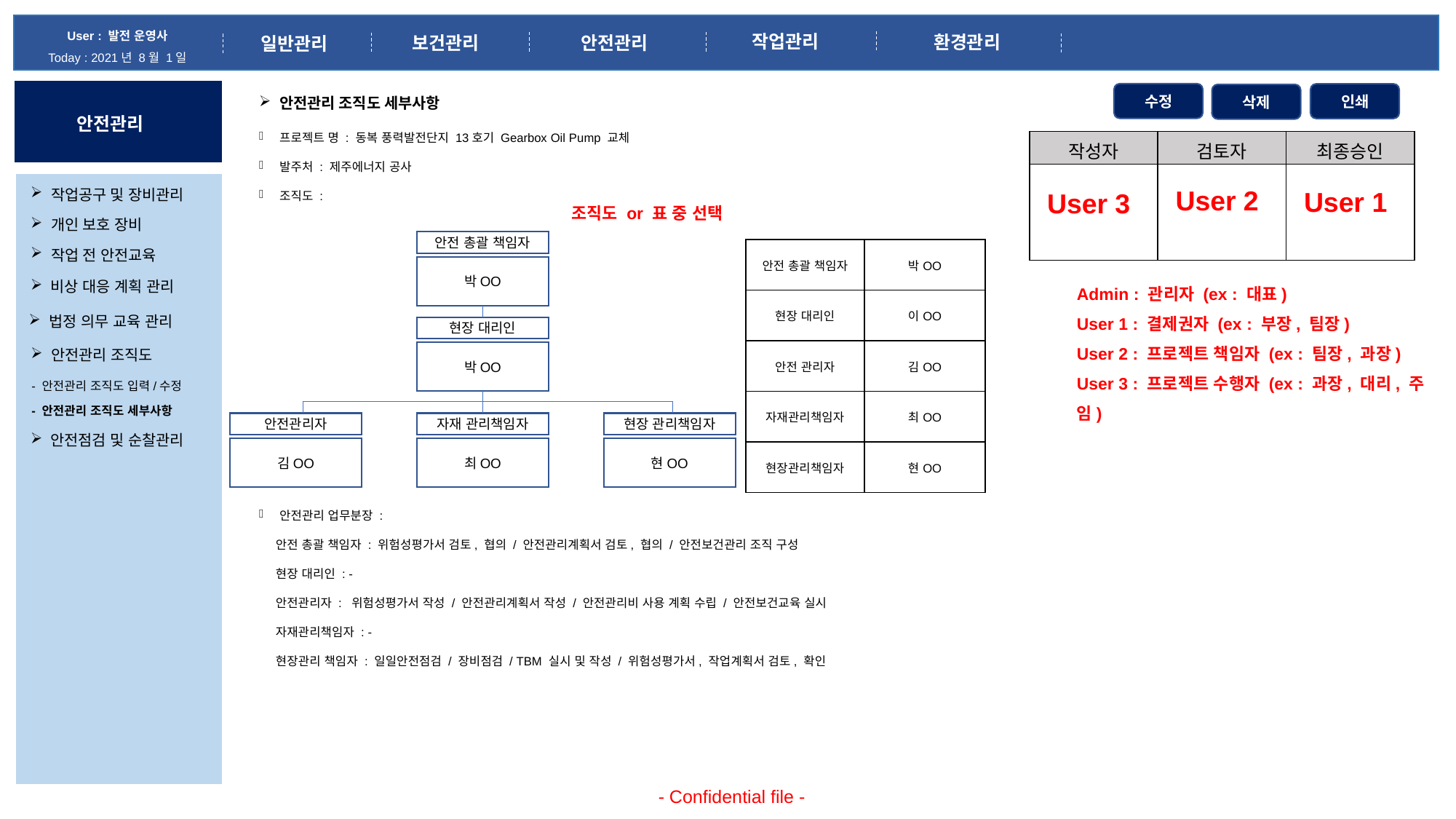

User : 발전 운영사
Today : 2021년 8월 1일
작업관리
환경관리
안전관리
보건관리
일반관리

수정
인쇄
삭제
안전관리 조직도 세부사항

프로젝트 명 : 동복 풍력발전단지 13호기 Gearbox Oil Pump 교체

발주처 : 제주에너지 공사

조직도 :

안전관리 업무분장 :

    안전 총괄 책임자 : 위험성평가서 검토, 협의 / 안전관리계획서 검토, 협의 / 안전보건관리 조직 구성

    현장 대리인 : -

    안전관리자 :  위험성평가서 작성 / 안전관리계획서 작성 / 안전관리비 사용 계획 수립 / 안전보건교육 실시

    자재관리책임자 : -

    현장관리 책임자 : 일일안전점검 / 장비점검 / TBM 실시 및 작성 / 위험성평가서, 작업계획서 검토, 확인

안전관리
| 작성자 | 검토자 | 최종승인 |
| --- | --- | --- |
|  |  |  |

User 2
User 1
작업공구 및 장비관리
User 3
조직도 or 표 중 선택
개인 보호 장비
안전 총괄 책임자
박OO
현장 대리인
박OO
안전관리자
자재 관리책임자
현장 관리책임자
김OO
최OO
현OO
| 안전 총괄 책임자 | 박OO |
| --- | --- |
| 현장 대리인 | 이OO |
| 안전 관리자 | 김OO |
| 자재관리책임자 | 최OO |
| 현장관리책임자 | 현OO |
작업 전 안전교육
Admin : 관리자 (ex : 대표)
User 1 : 결제권자 (ex : 부장, 팀장)
User 2 : 프로젝트 책임자 (ex : 팀장, 과장)
User 3 : 프로젝트 수행자 (ex : 과장, 대리, 주임)
비상 대응 계획 관리
법정 의무 교육 관리
안전관리 조직도
- 안전관리 조직도 입력/수정
- 안전관리 조직도 세부사항
안전점검 및 순찰관리
- Confidential file -